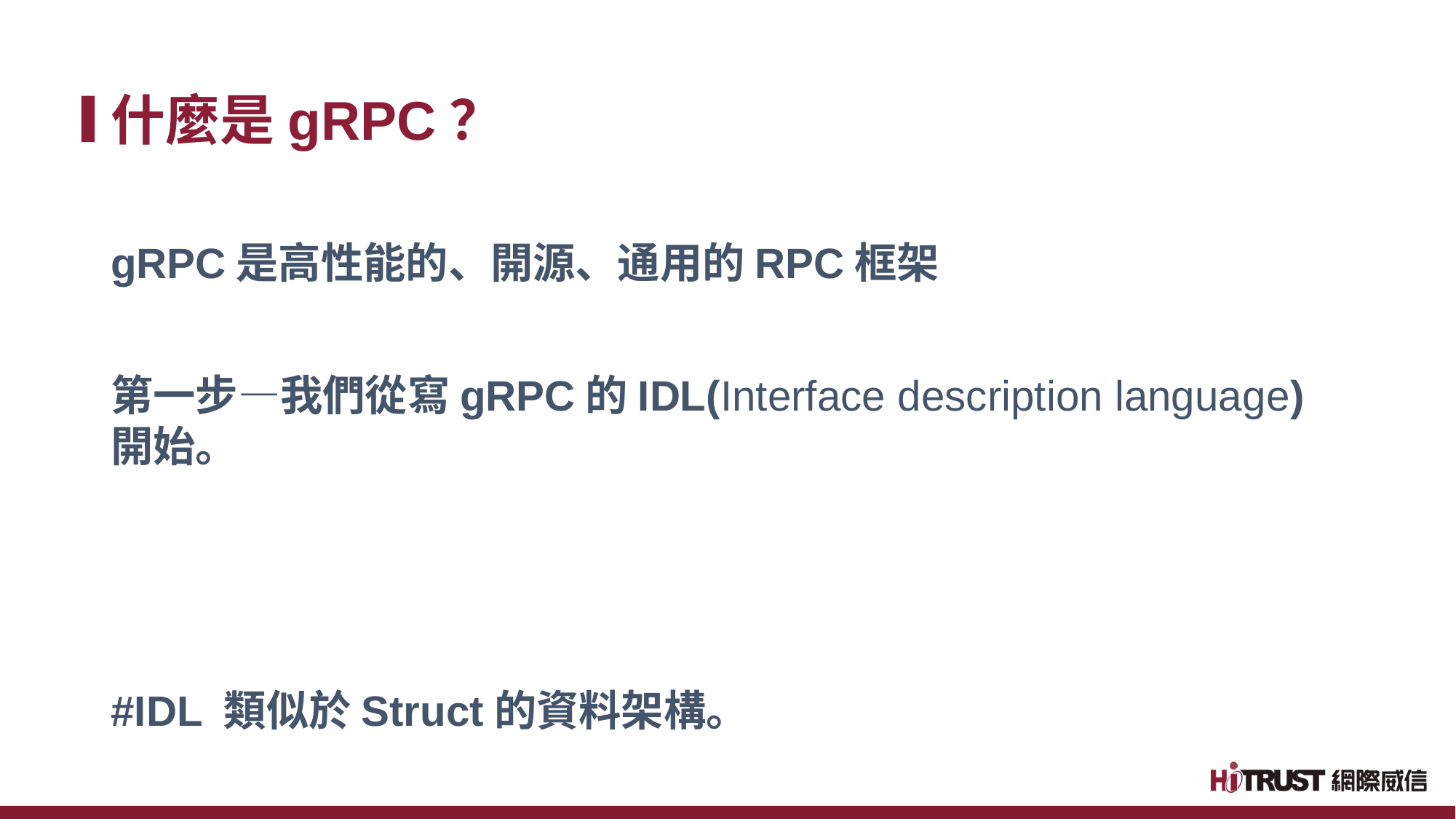

# 什麼是gRPC？

gRPC是高性能的、開源、通用的RPC框架

第一步—我們從寫gRPC的IDL(Interface description language)開始。

#IDL 類似於Struct的資料架構。